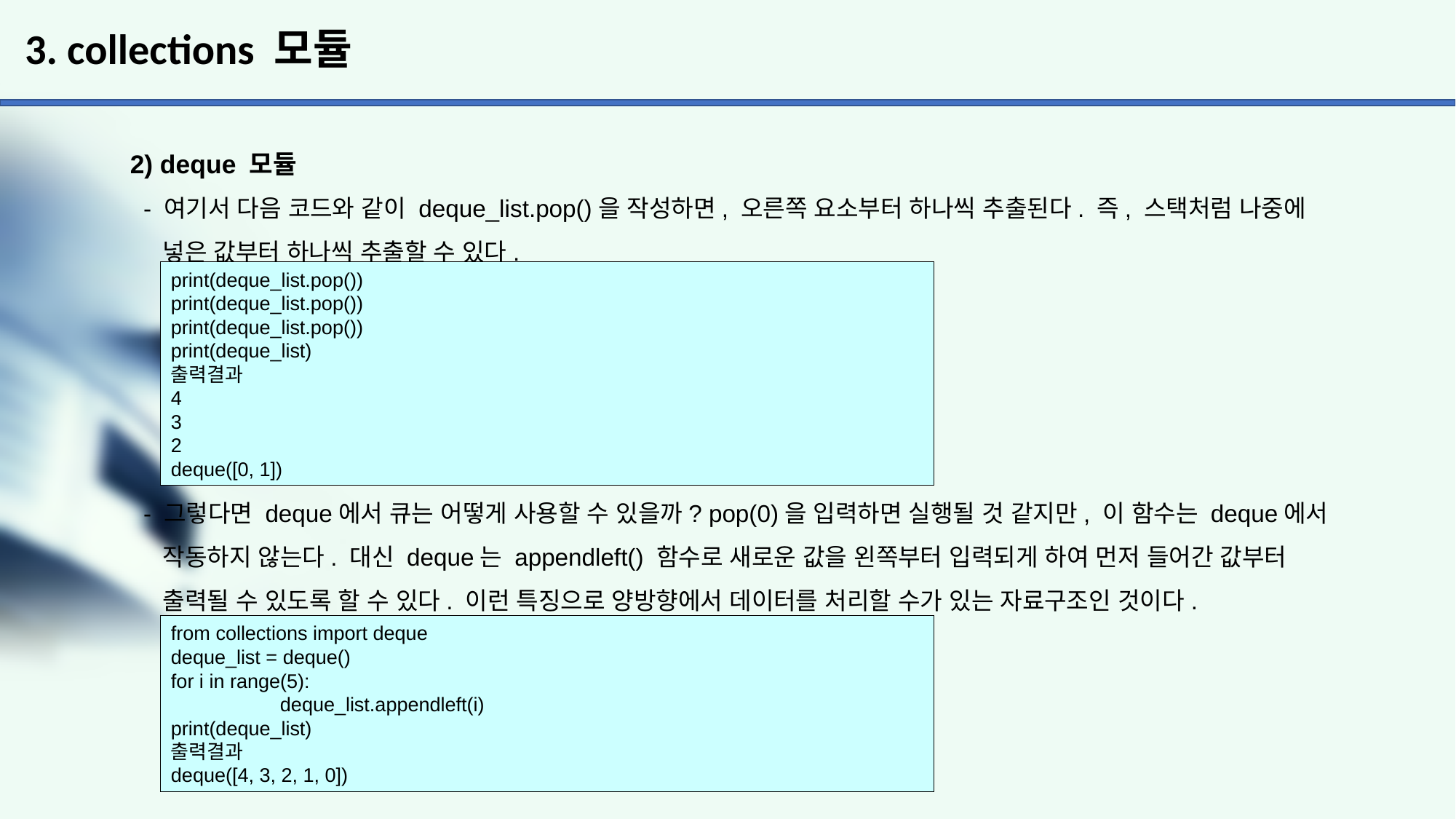

# 3. collections 모듈
2) deque 모듈
  - 여기서 다음 코드와 같이 deque_list.pop()을 작성하면, 오른쪽 요소부터 하나씩 추출된다. 즉, 스택처럼 나중에
    넣은 값부터 하나씩 추출할 수 있다.

  - 그렇다면 deque에서 큐는 어떻게 사용할 수 있을까? pop(0)을 입력하면 실행될 것 같지만, 이 함수는 deque에서
    작동하지 않는다. 대신 deque는 appendleft() 함수로 새로운 값을 왼쪽부터 입력되게 하여 먼저 들어간 값부터
    출력될 수 있도록 할 수 있다. 이런 특징으로 양방향에서 데이터를 처리할 수가 있는 자료구조인 것이다.

print(deque_list.pop())
print(deque_list.pop())
print(deque_list.pop())
print(deque_list)
출력결과
4
3
2
deque([0, 1])
from collections import deque
deque_list = deque()
for i in range(5):
	deque_list.appendleft(i)
print(deque_list)
출력결과
deque([4, 3, 2, 1, 0])